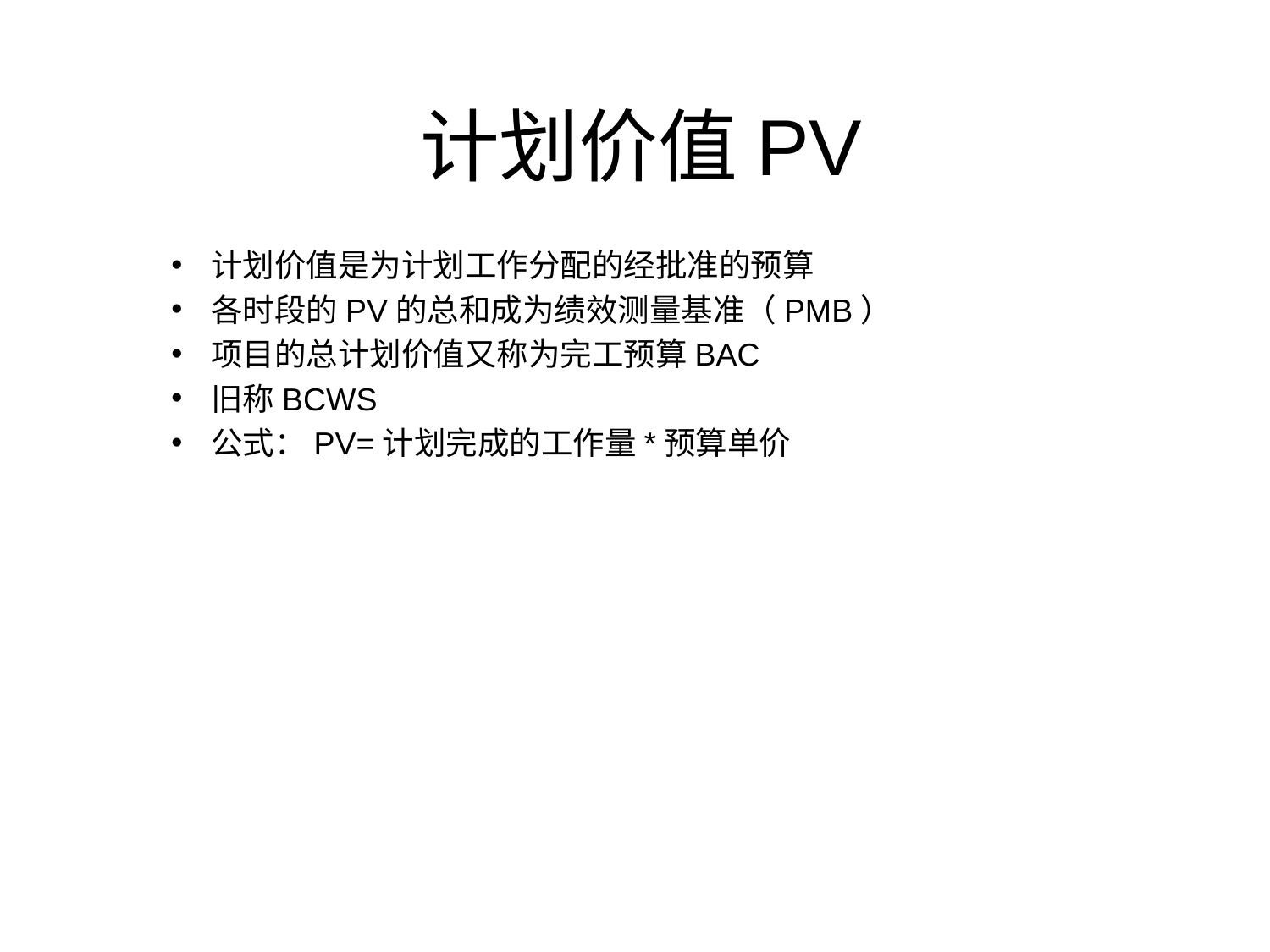

# 计划价值PV
计划价值是为计划工作分配的经批准的预算
各时段的PV的总和成为绩效测量基准（PMB）
项目的总计划价值又称为完工预算BAC
旧称BCWS
公式：PV=计划完成的工作量*预算单价